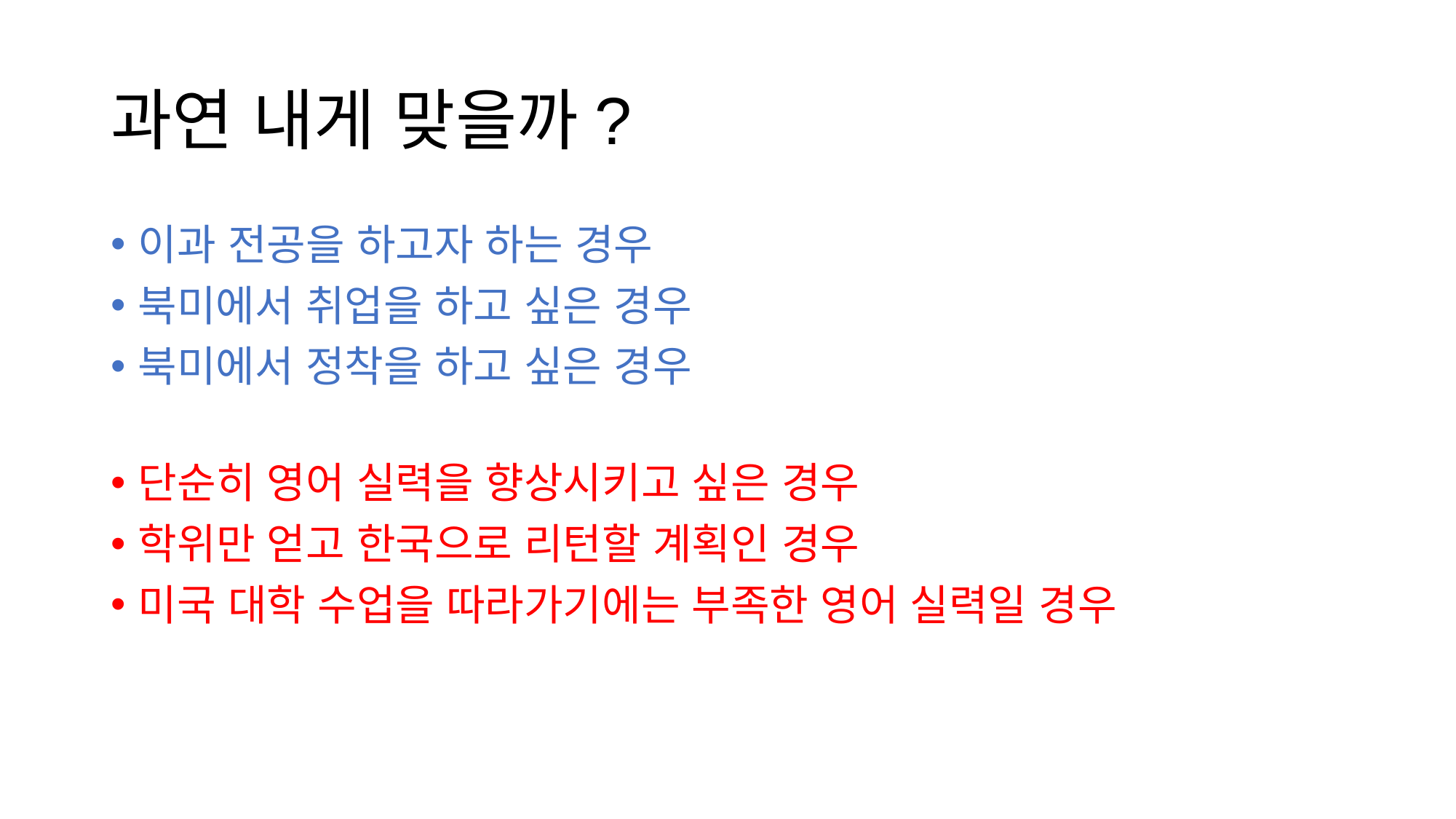

# 과연 내게 맞을까?
이과 전공을 하고자 하는 경우
북미에서 취업을 하고 싶은 경우
북미에서 정착을 하고 싶은 경우
단순히 영어 실력을 향상시키고 싶은 경우
학위만 얻고 한국으로 리턴할 계획인 경우
미국 대학 수업을 따라가기에는 부족한 영어 실력일 경우